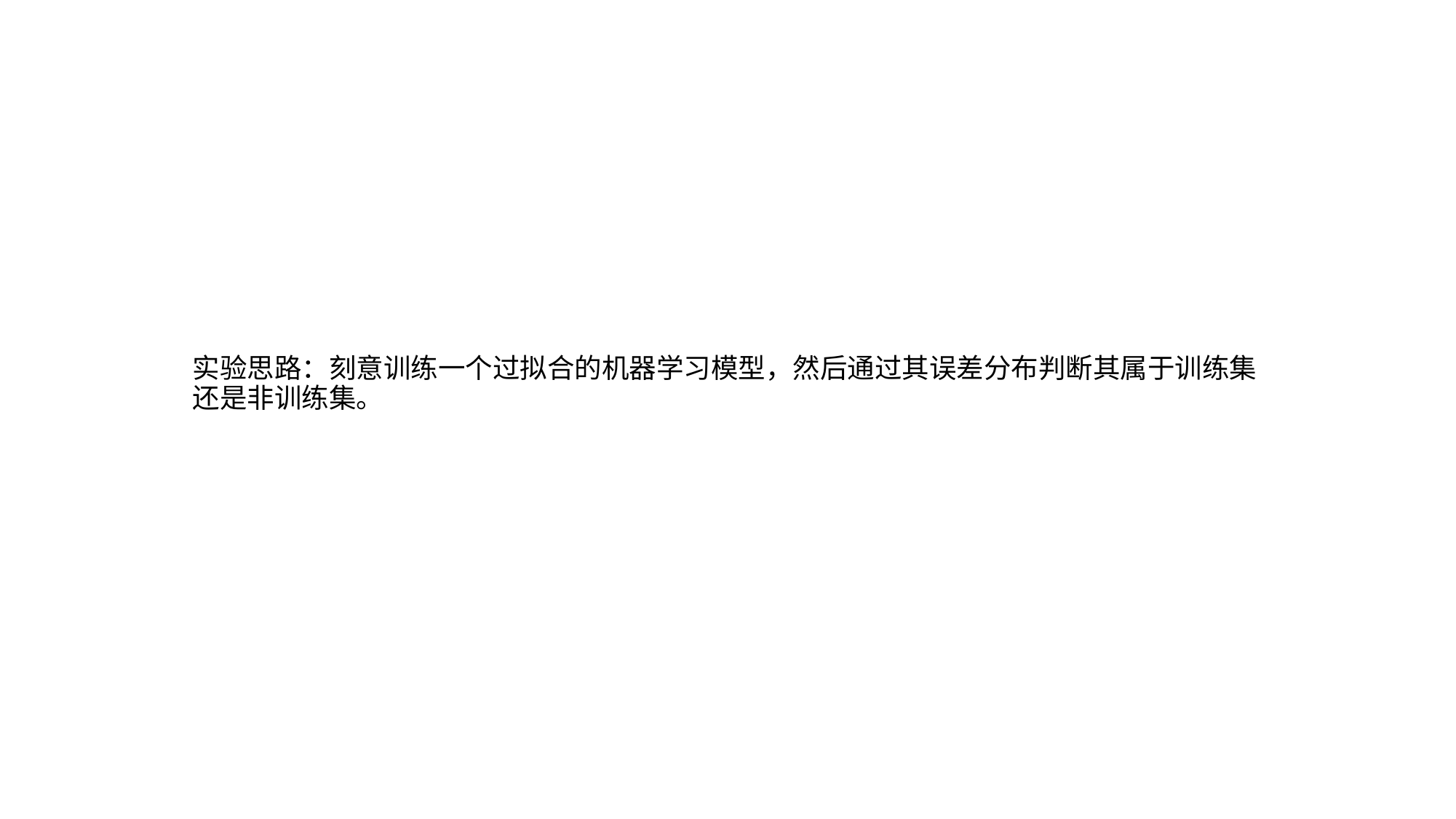

# 实验思路：刻意训练一个过拟合的机器学习模型，然后通过其误差分布判断其属于训练集还是非训练集。